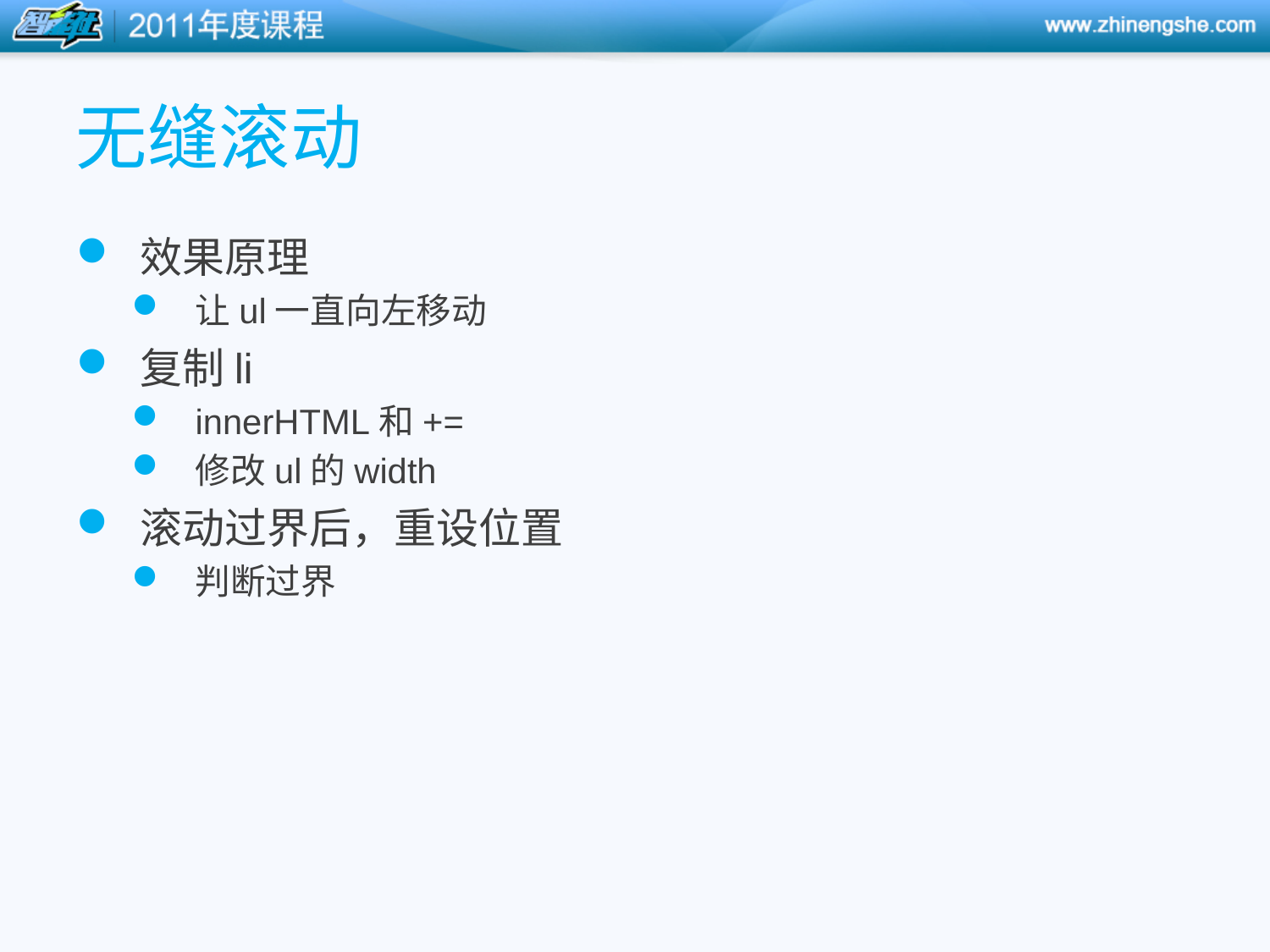

# 无缝滚动
效果原理
让ul一直向左移动
复制li
innerHTML和+=
修改ul的width
滚动过界后，重设位置
判断过界